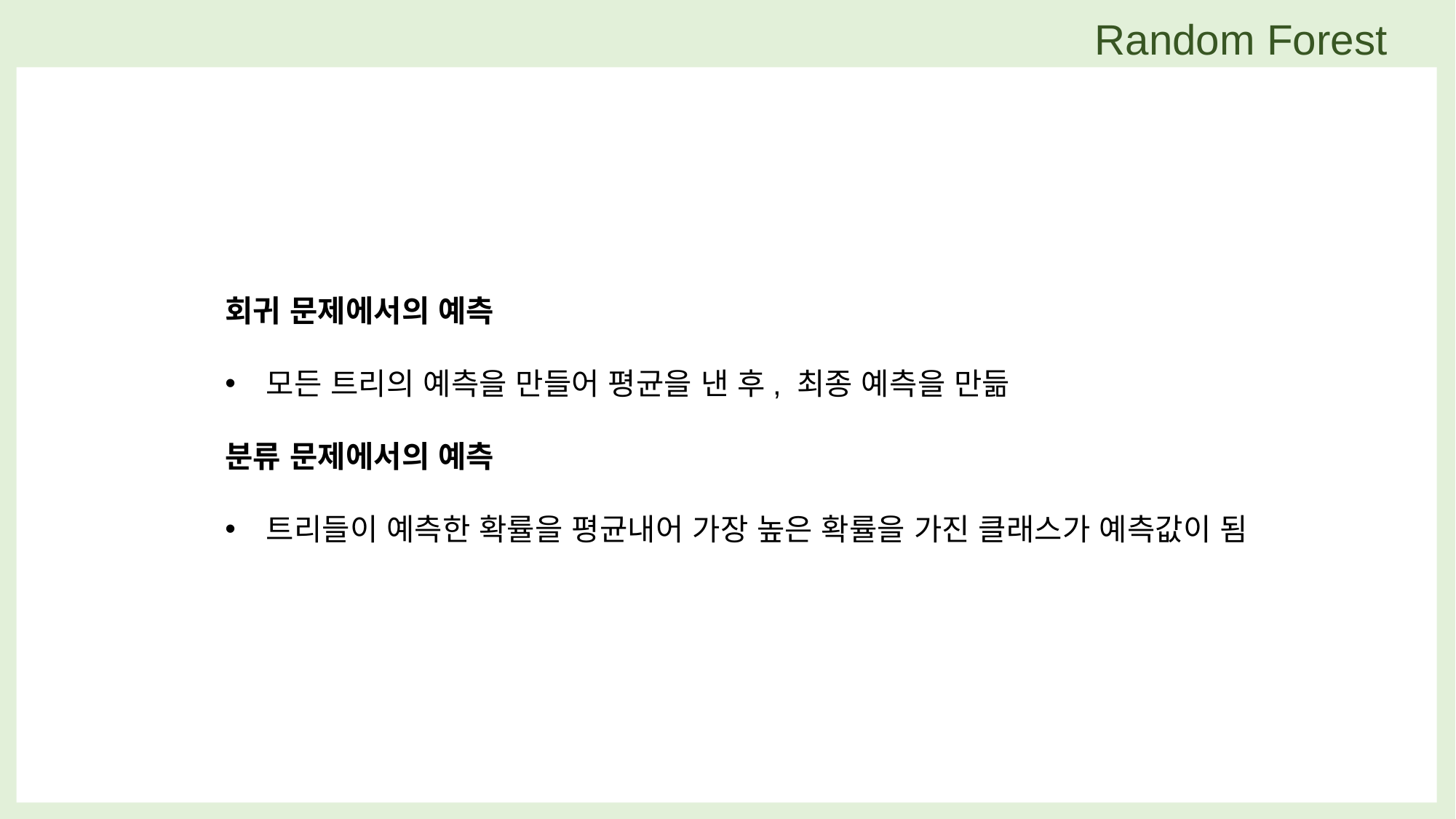

Random Forest
회귀 문제에서의 예측

모든 트리의 예측을 만들어 평균을 낸 후, 최종 예측을 만듦

분류 문제에서의 예측

트리들이 예측한 확률을 평균내어 가장 높은 확률을 가진 클래스가 예측값이 됨